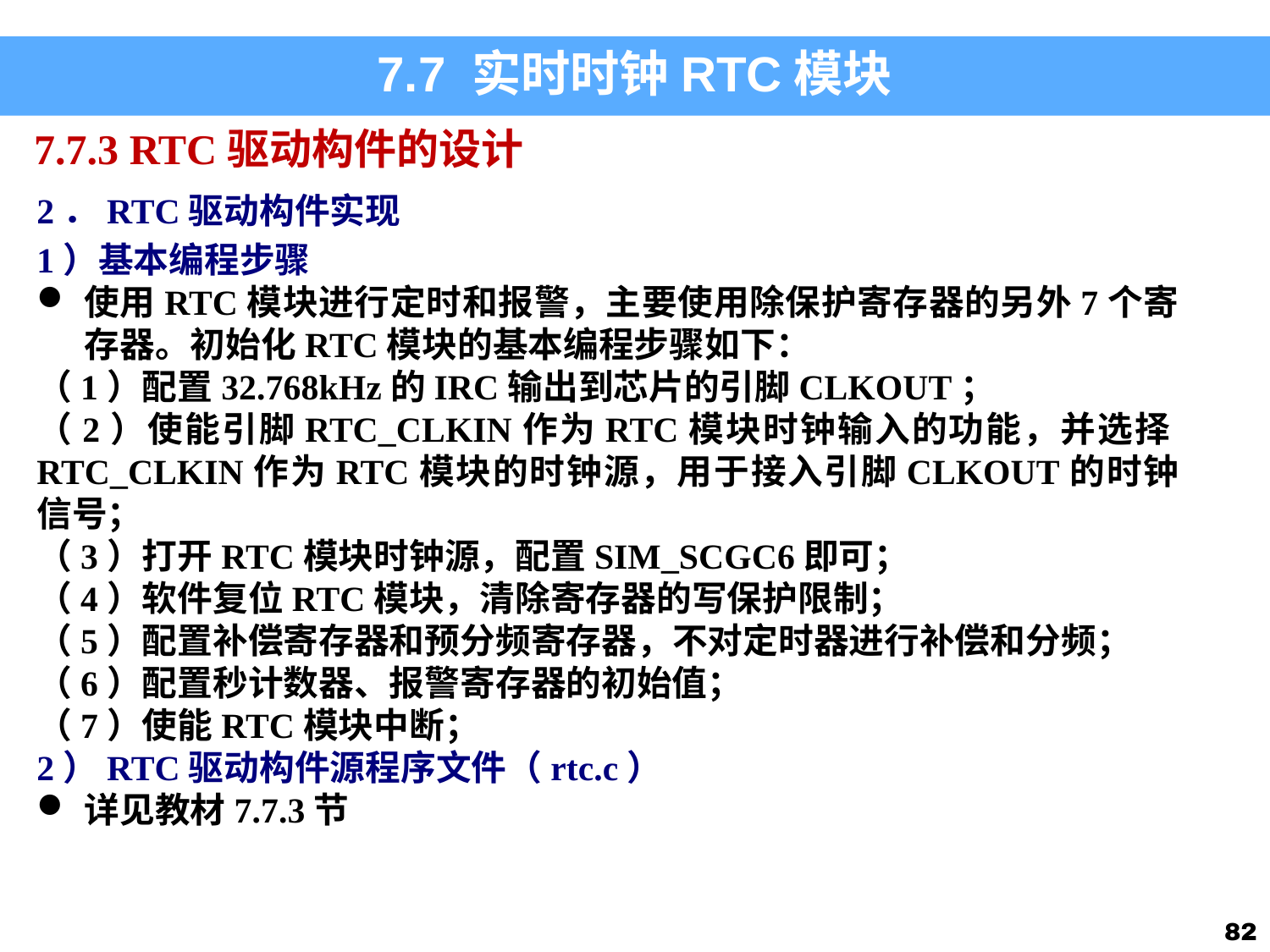

7.7 实时时钟RTC模块
7.7.3 RTC驱动构件的设计
2．RTC驱动构件实现
1）基本编程步骤
使用RTC模块进行定时和报警，主要使用除保护寄存器的另外7个寄存器。初始化RTC模块的基本编程步骤如下：
（1）配置32.768kHz的IRC输出到芯片的引脚CLKOUT；
（2）使能引脚RTC_CLKIN作为RTC模块时钟输入的功能，并选择RTC_CLKIN作为RTC模块的时钟源，用于接入引脚CLKOUT的时钟信号；
（3）打开RTC模块时钟源，配置SIM_SCGC6即可；
（4）软件复位RTC模块，清除寄存器的写保护限制；
（5）配置补偿寄存器和预分频寄存器，不对定时器进行补偿和分频；
（6）配置秒计数器、报警寄存器的初始值；
（7）使能RTC模块中断；
2）RTC驱动构件源程序文件（rtc.c）
详见教材7.7.3节
82